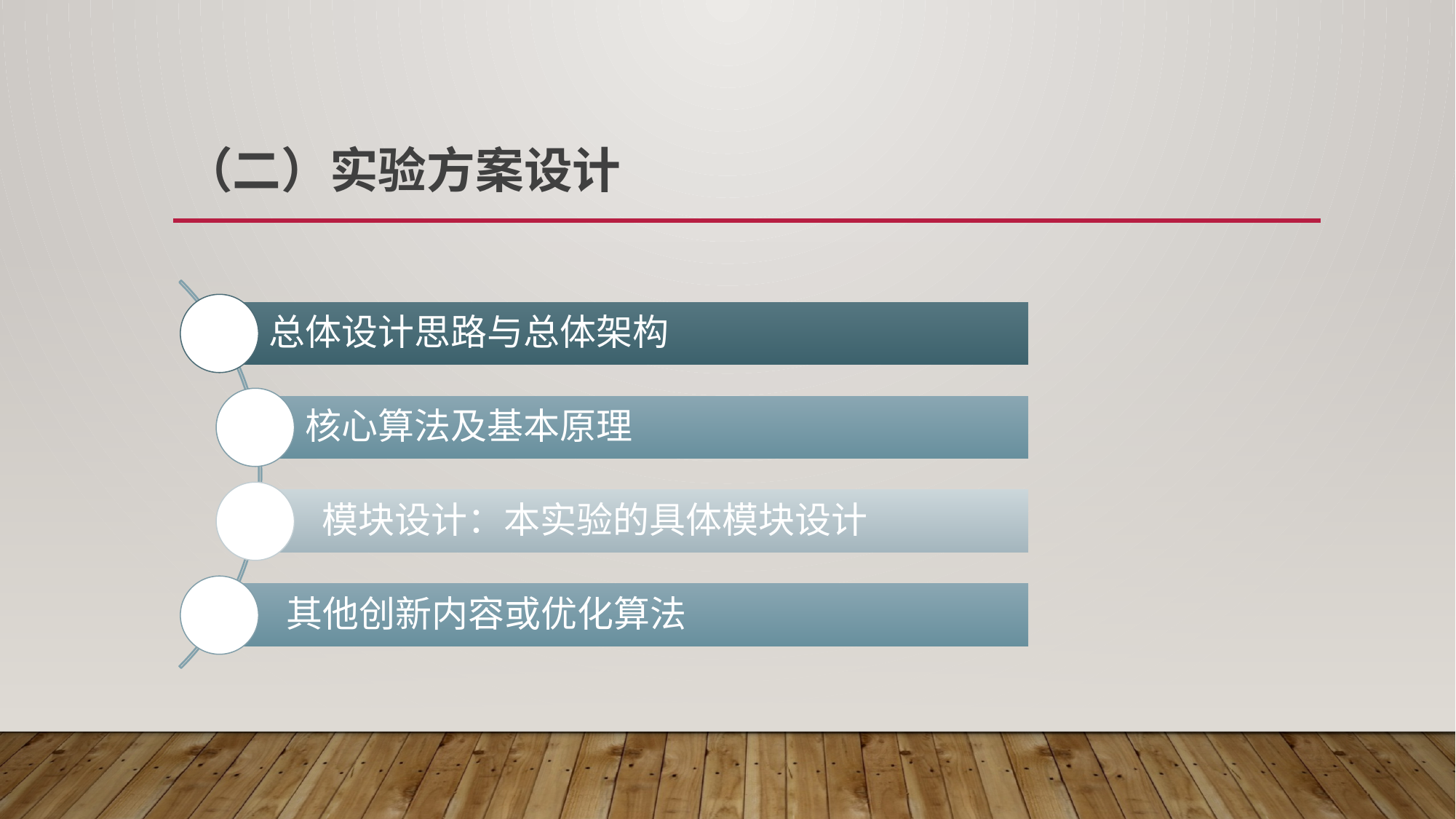

# （二）实验方案设计
总体设计思路与总体架构
核心算法及基本原理
 模块设计：本实验的具体模块设计
 其他创新内容或优化算法